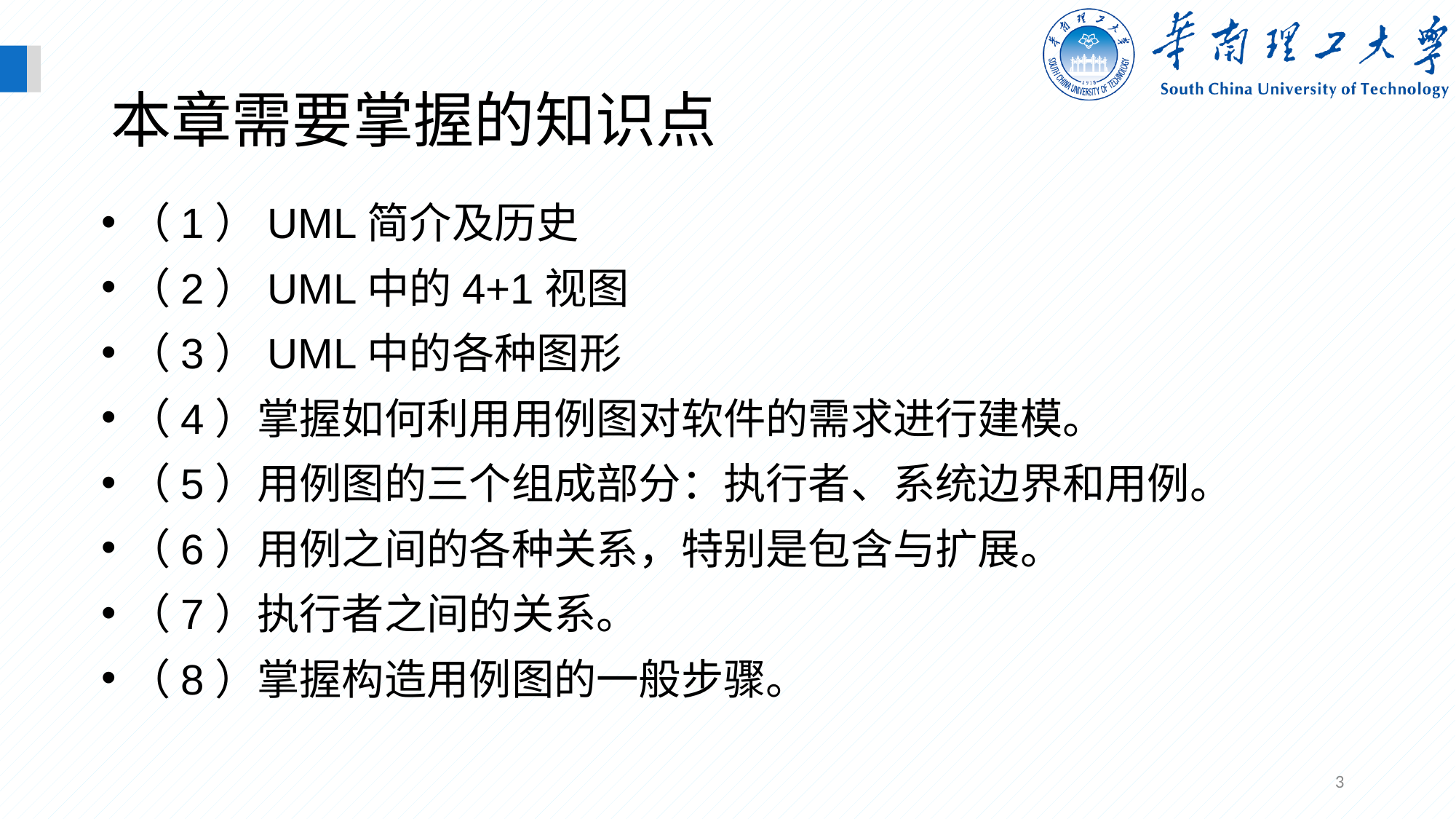

# 本章需要掌握的知识点
（1）UML简介及历史
（2）UML中的4+1视图
（3）UML中的各种图形
（4）掌握如何利用用例图对软件的需求进行建模。
（5）用例图的三个组成部分：执行者、系统边界和用例。
（6）用例之间的各种关系，特别是包含与扩展。
（7）执行者之间的关系。
（8）掌握构造用例图的一般步骤。
3